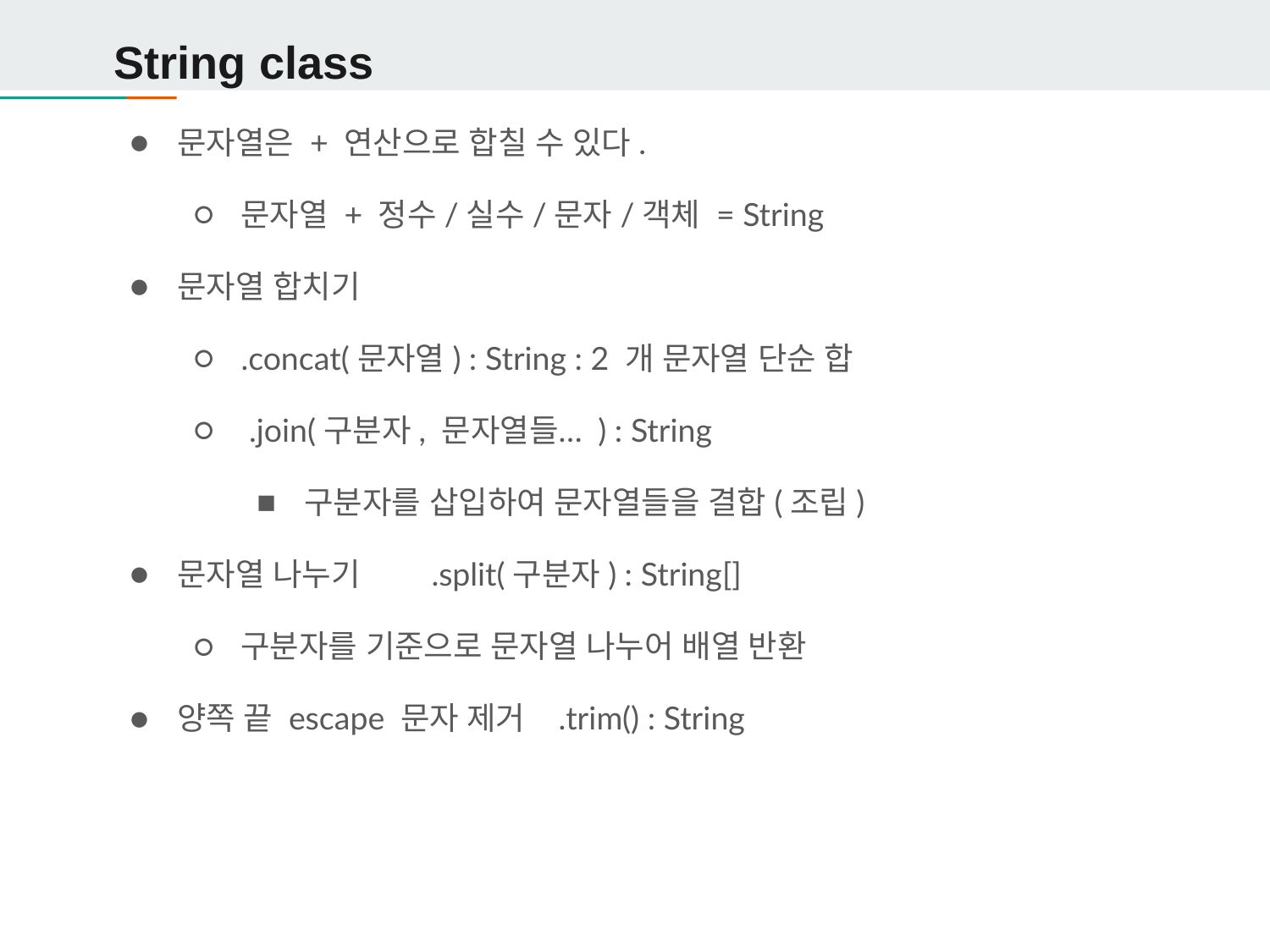

# String class
문자열은 + 연산으로 합칠 수 있다.
문자열 + 정수/실수/문자/객체 = String
문자열 합치기
.concat(문자열) : String : 2 개 문자열 단순 합
 .join(구분자, 문자열들… ) : String
구분자를 삽입하여 문자열들을 결합(조립)
문자열 나누기	.split(구분자) : String[]
구분자를 기준으로 문자열 나누어 배열 반환
양쪽 끝 escape 문자 제거	.trim() : String